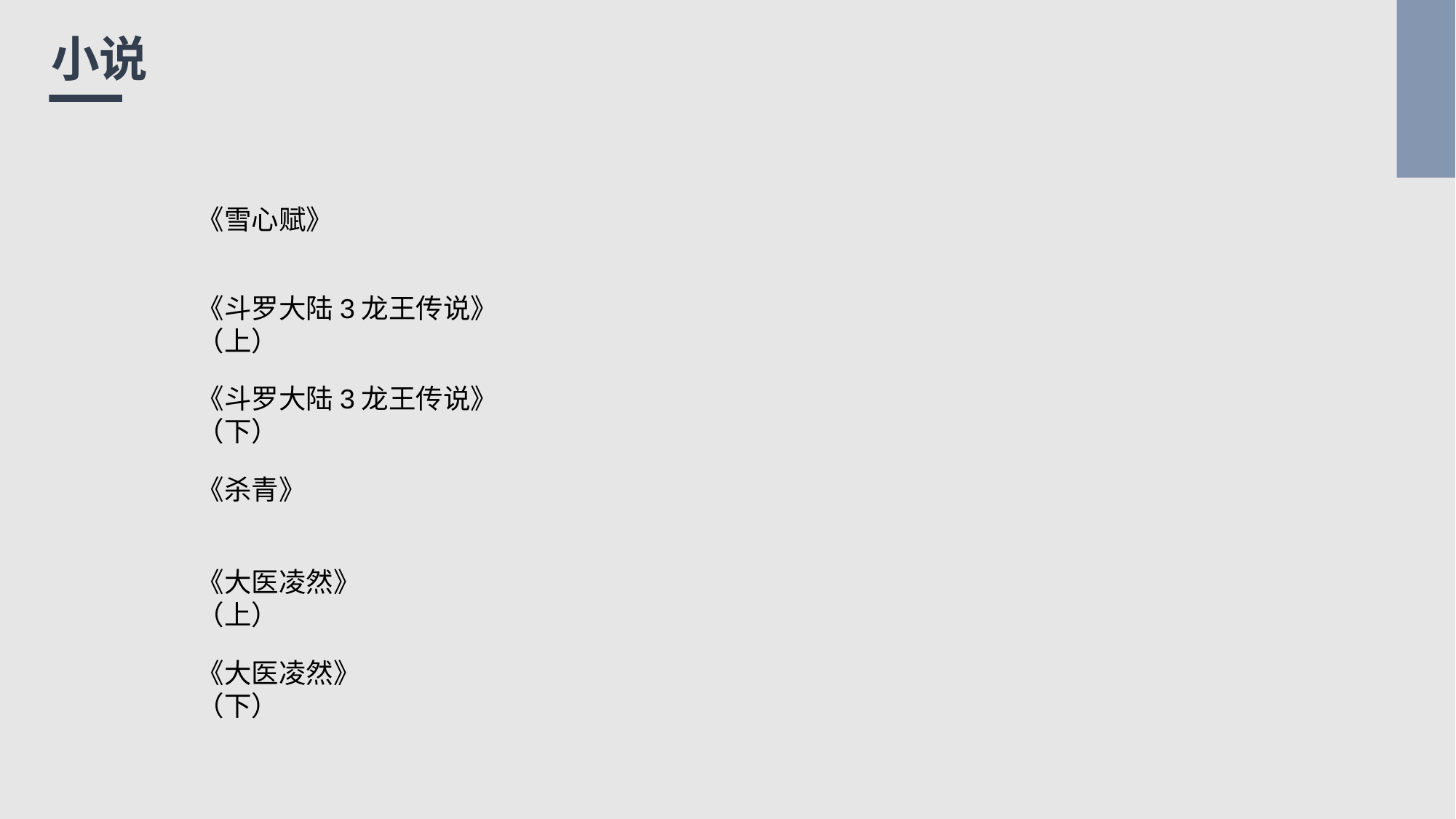

# 小说
《雪心赋》
《斗罗大陆3龙王传说》（上）
《斗罗大陆3龙王传说》（下）
《杀青》
《大医凌然》（上）
《大医凌然》（下）